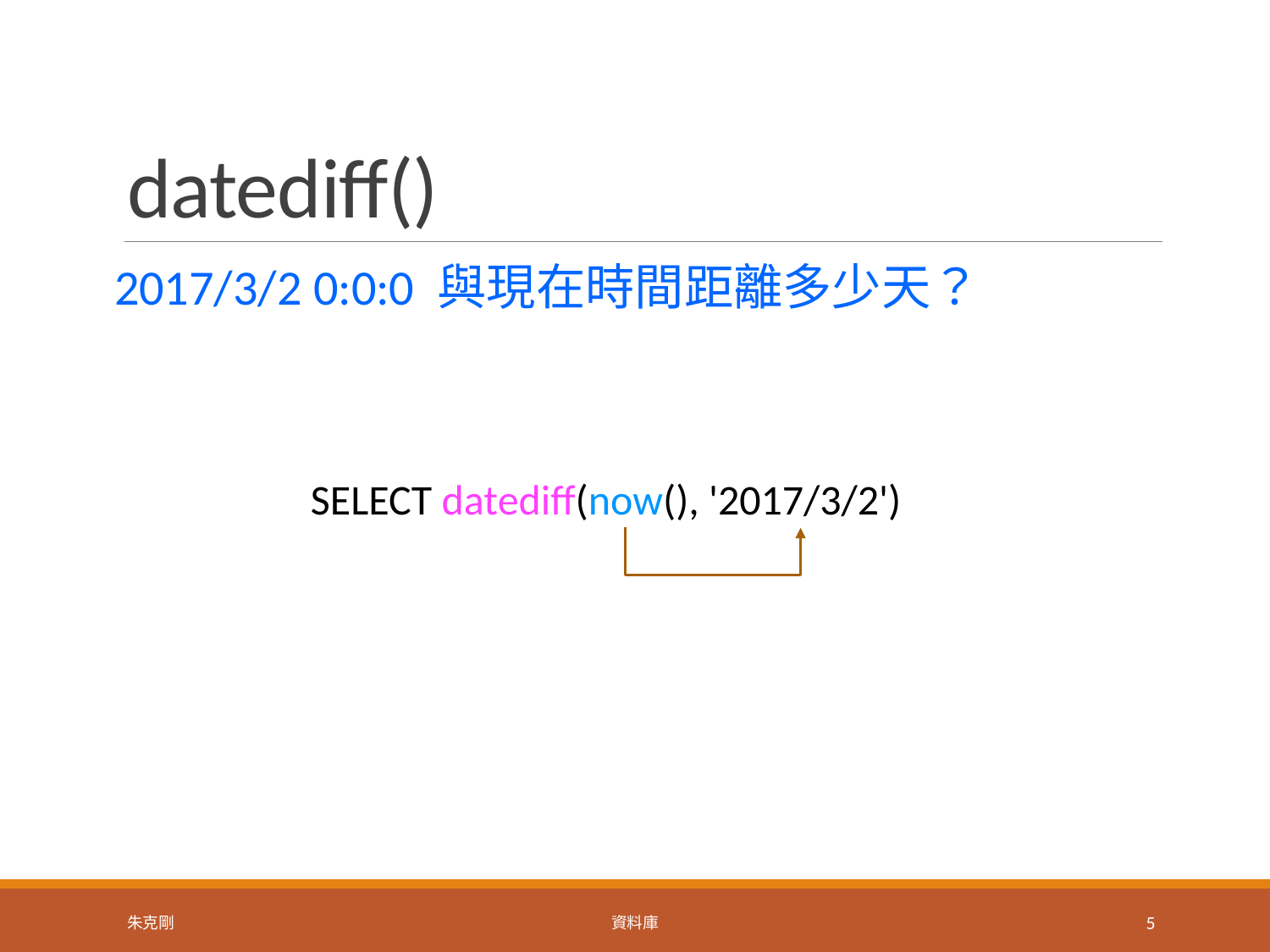

# datediff()
2017/3/2 0:0:0 與現在時間距離多少天？

SELECT datediff(now(), '2017/3/2')
-
朱克剛
資料庫
5